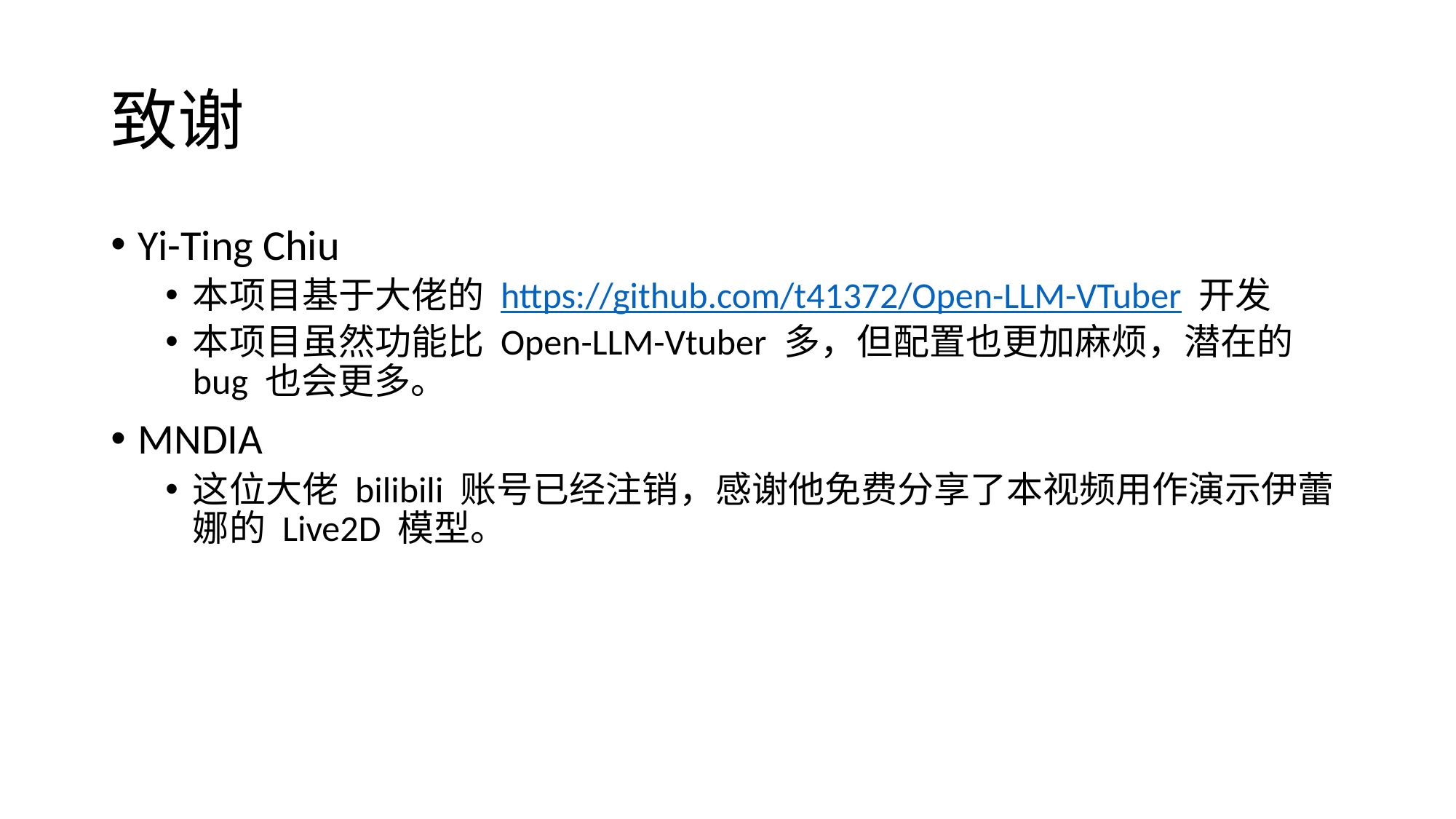

# 致谢
Yi-Ting Chiu
本项目基于大佬的 https://github.com/t41372/Open-LLM-VTuber 开发
本项目虽然功能比 Open-LLM-Vtuber 多，但配置也更加麻烦，潜在的 bug 也会更多。
MNDIA
这位大佬 bilibili 账号已经注销，感谢他免费分享了本视频用作演示伊蕾娜的 Live2D 模型。